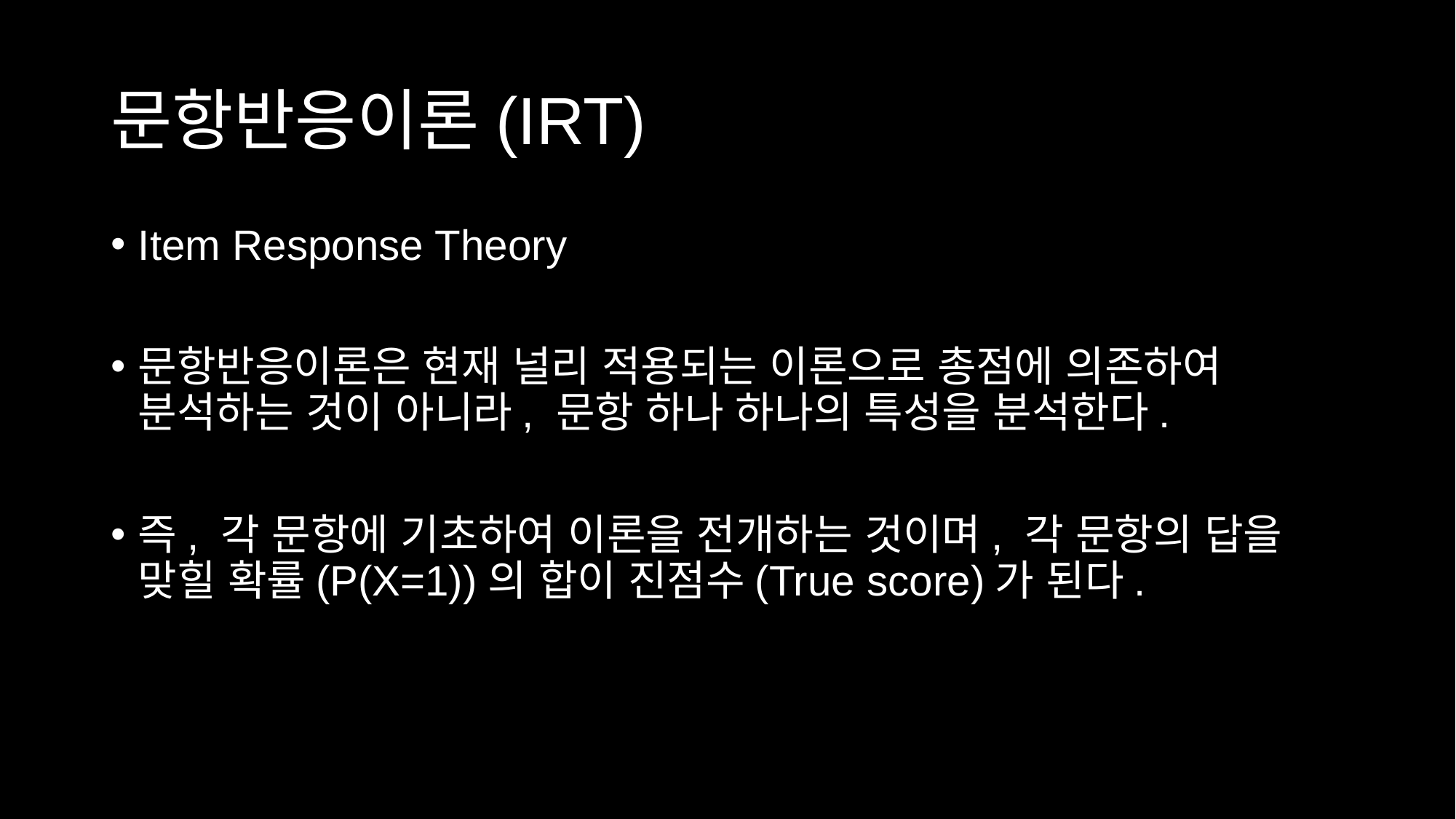

# 문항반응이론(IRT)
Item Response Theory

문항반응이론은 현재 널리 적용되는 이론으로 총점에 의존하여 분석하는 것이 아니라, 문항 하나 하나의 특성을 분석한다.

즉, 각 문항에 기초하여 이론을 전개하는 것이며, 각 문항의 답을 맞힐 확률(P(X=1))의 합이 진점수(True score)가 된다.